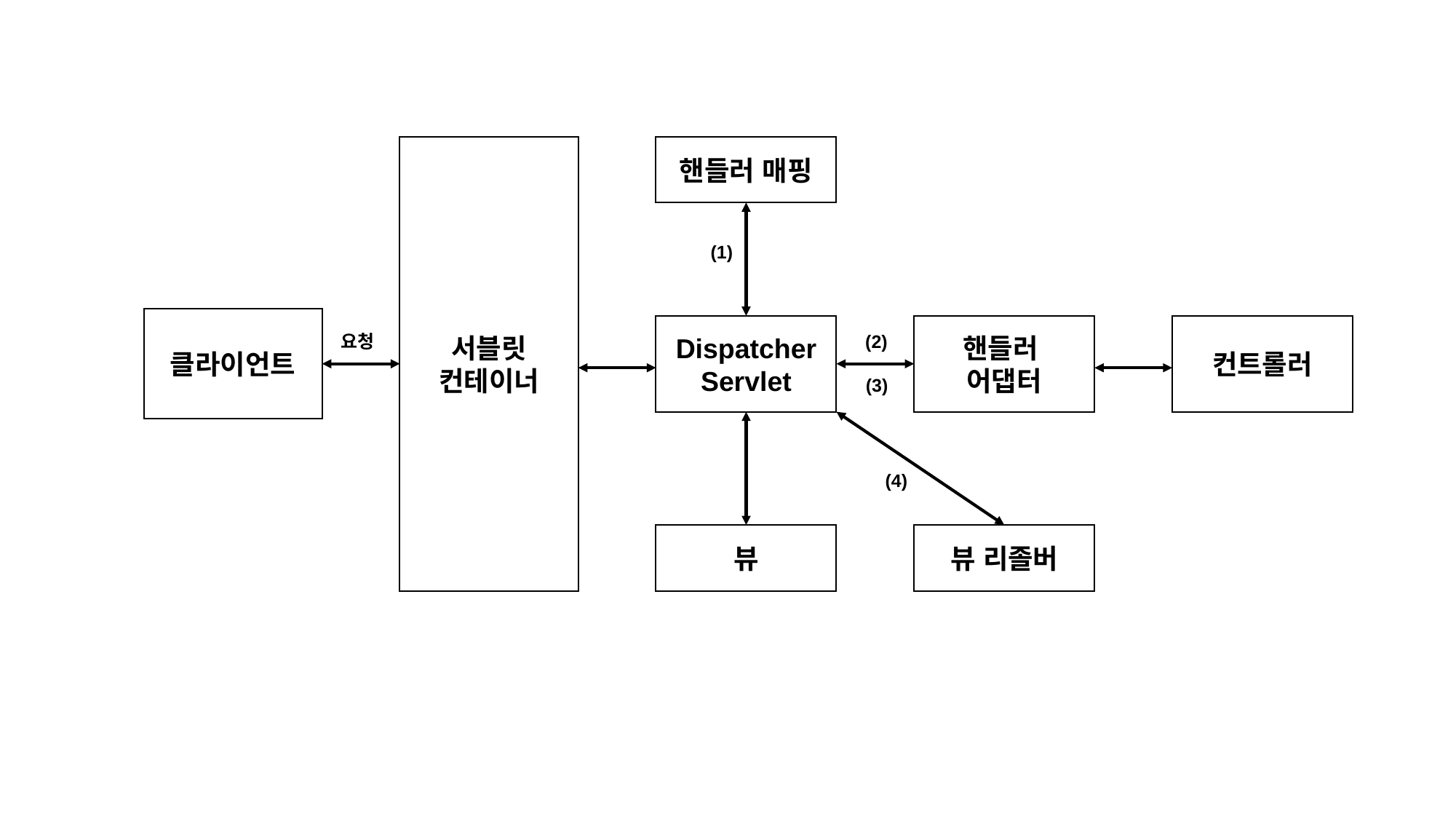

서블릿
컨테이너
핸들러 매핑
(1)
클라이언트
Dispatcher
Servlet
핸들러
어댑터
컨트롤러
요청
(2)
(3)
(4)
뷰 리졸버
뷰